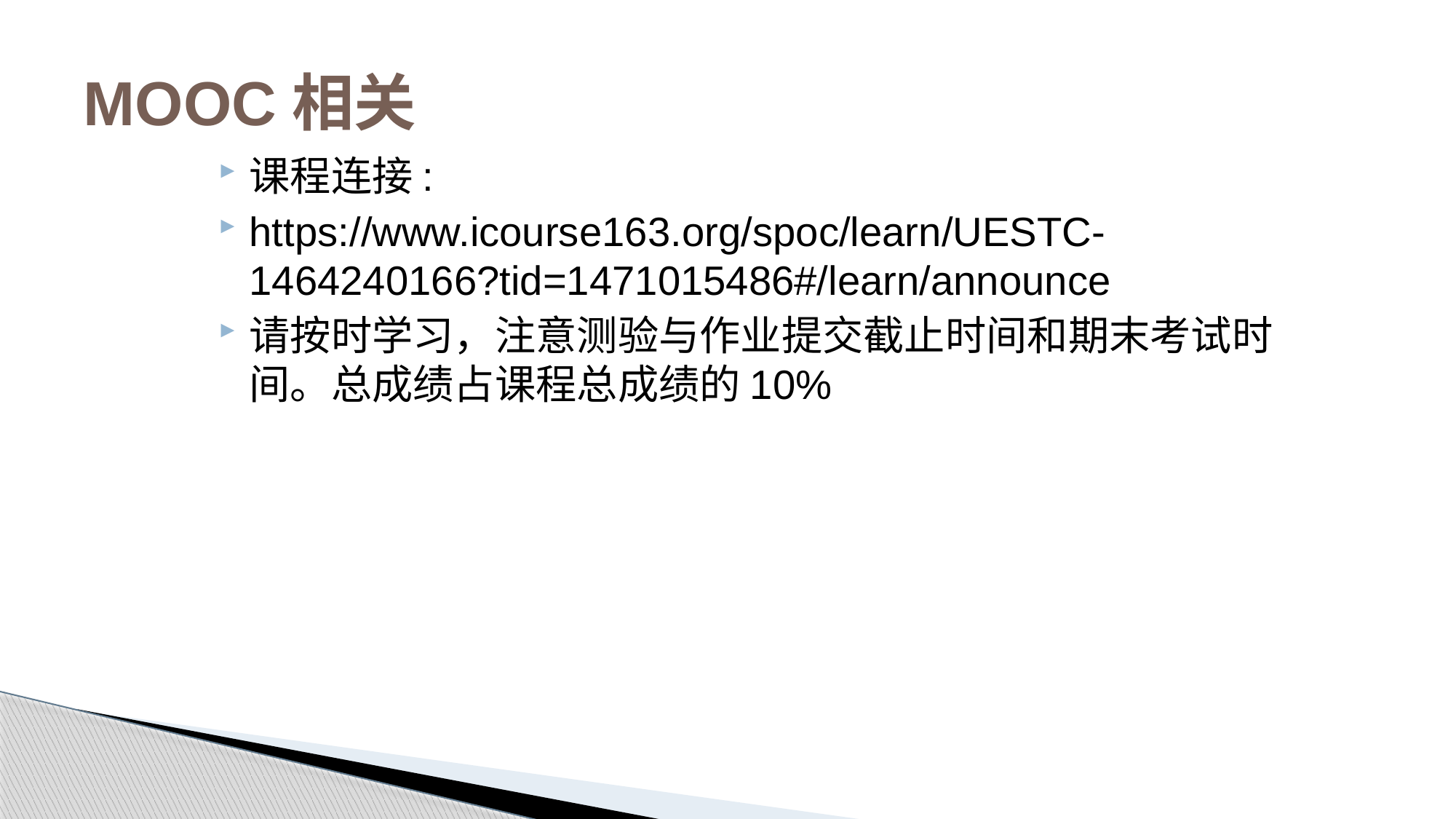

# MOOC相关
课程连接:
https://www.icourse163.org/spoc/learn/UESTC-1464240166?tid=1471015486#/learn/announce
请按时学习，注意测验与作业提交截止时间和期末考试时间。总成绩占课程总成绩的10%